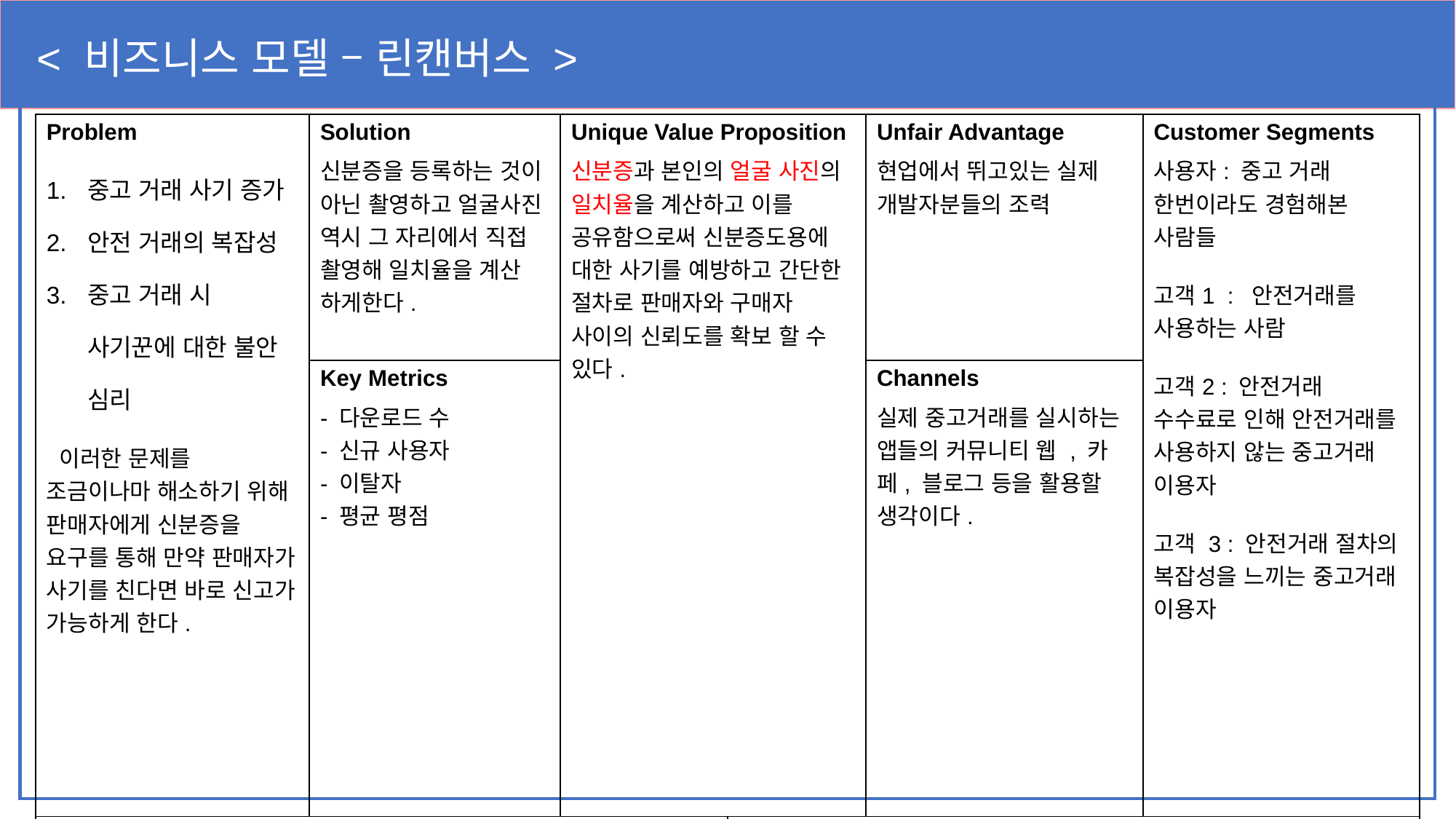

< 비즈니스 모델 – 린캔버스 >

| Problem 중고 거래 사기 증가 안전 거래의 복잡성 중고 거래 시 사기꾼에 대한 불안 심리 이러한 문제를 조금이나마 해소하기 위해 판매자에게 신분증을 요구를 통해 만약 판매자가 사기를 친다면 바로 신고가 가능하게 한다. | Solution 신분증을 등록하는 것이 아닌 촬영하고 얼굴사진 역시 그 자리에서 직접 촬영해 일치율을 계산 하게한다. | Unique Value Proposition 신분증과 본인의 얼굴 사진의 일치율을 계산하고 이를 공유함으로써 신분증도용에 대한 사기를 예방하고 간단한 절차로 판매자와 구매자 사이의 신뢰도를 확보 할 수 있다. |  | Unfair Advantage 현업에서 뛰고있는 실제 개발자분들의 조력 | Customer Segments 사용자: 중고 거래 한번이라도 경험해본 사람들 고객1 : 안전거래를 사용하는 사람 고객2 : 안전거래 수수료로 인해 안전거래를 사용하지 않는 중고거래 이용자 고객 3 : 안전거래 절차의 복잡성을 느끼는 중고거래 이용자 |
| --- | --- | --- | --- | --- | --- |
|  | Key Metrics - 다운로드 수 - 신규 사용자 - 이탈자 - 평균 평점 |  |  | Channels 실제 중고거래를 실시하는 앱들의 커뮤니티 웹 , 카페, 블로그 등을 활용할 생각이다. |  |
| Cost Structure 어플리케이션 형태로 배포할 생각이므로 등록시에 발생하는 25$말고는 별도의 비용이 발생하지는 않을 것이라고 생각된다. |  |  | Revenue Streams 앱의 단순한 기본 기능이라고 할 수 있는 신분증과 사진의 일치율을 계산해서 공유하는 기능은 500원으로 제공 하고 이후 서로간의 더 높은 신뢰도를 요구하는 경우 별도의 SNS와 연동되는 로그인 기능을 덧붙이고 만약 구매자가 더 높은 등급을 요구할 시 적절한 수수료를 요구할 생각이다. |  |  |